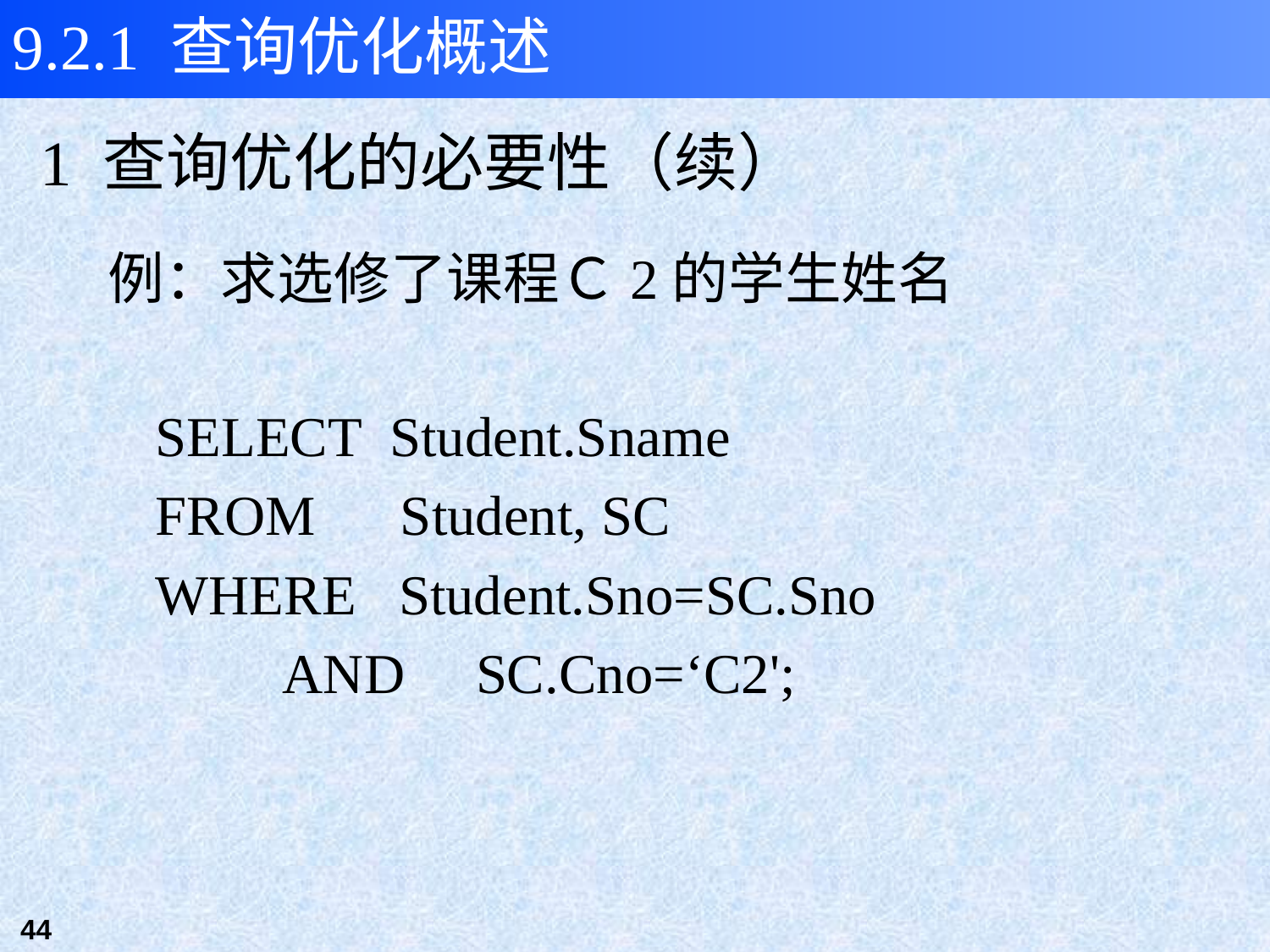

9.2.1 查询优化概述
1 查询优化的必要性（续）
例：求选修了课程Ｃ2的学生姓名

	SELECT  Student.Sname
	FROM      Student, SC
	WHERE   Student.Sno=SC.Sno
		AND     SC.Cno=‘C2';